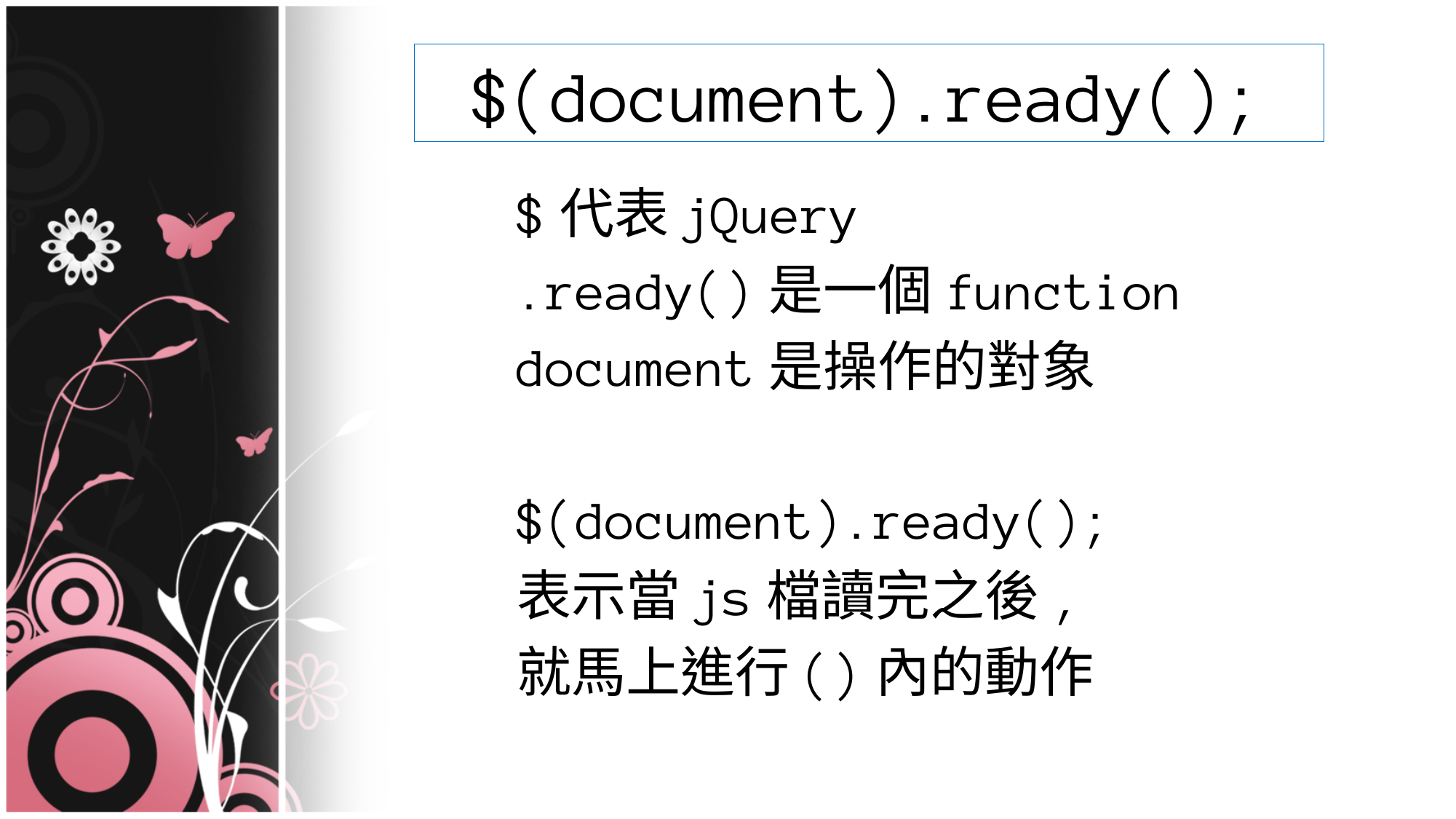

$(document).ready();
$代表jQuery
.ready()是一個function
document是操作的對象

$(document).ready();
表示當js檔讀完之後,
就馬上進行()內的動作